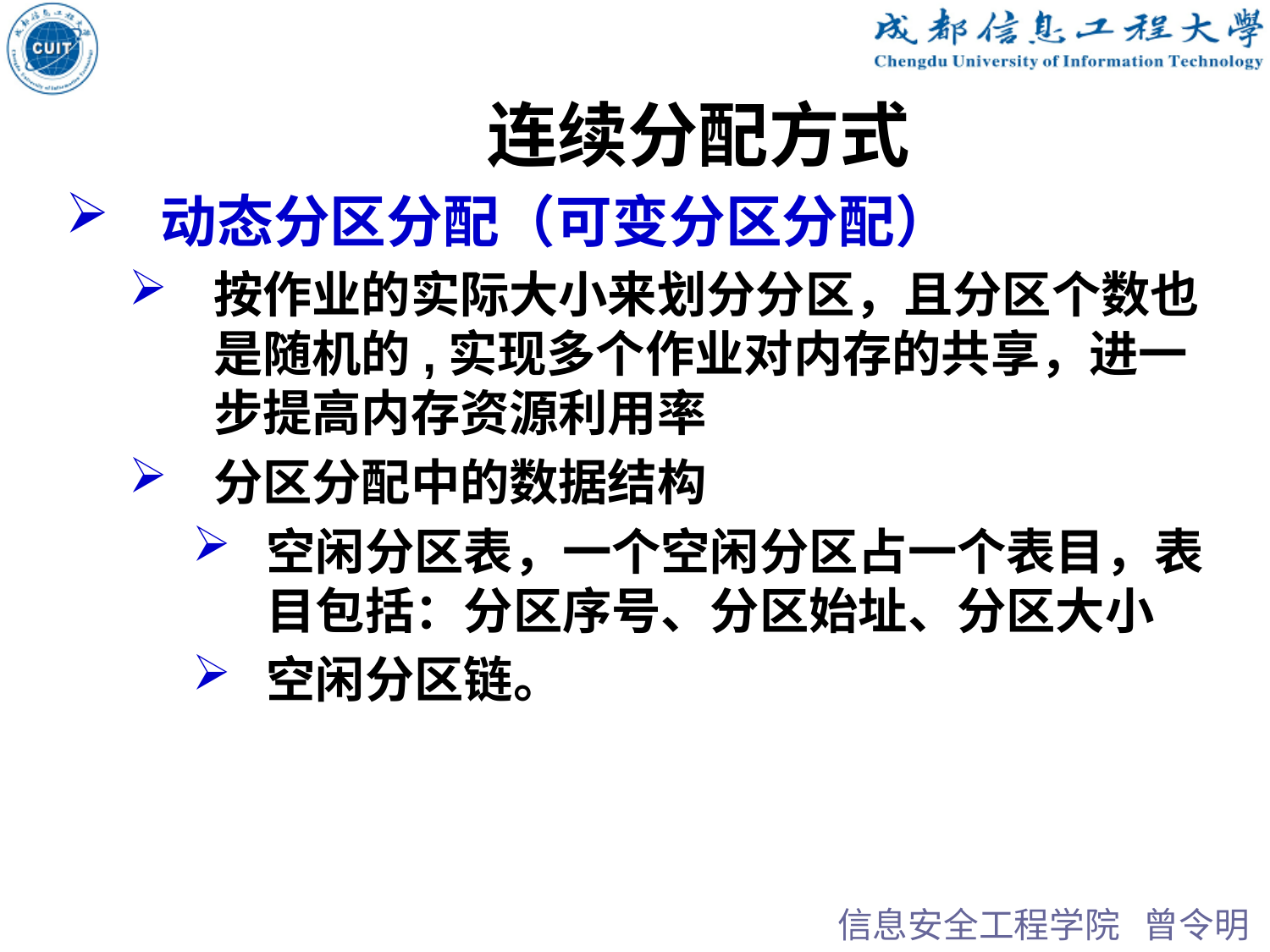

连续分配方式
动态分区分配（可变分区分配）
按作业的实际大小来划分分区，且分区个数也是随机的,实现多个作业对内存的共享，进一步提高内存资源利用率
分区分配中的数据结构
空闲分区表，一个空闲分区占一个表目，表目包括：分区序号、分区始址、分区大小
空闲分区链。